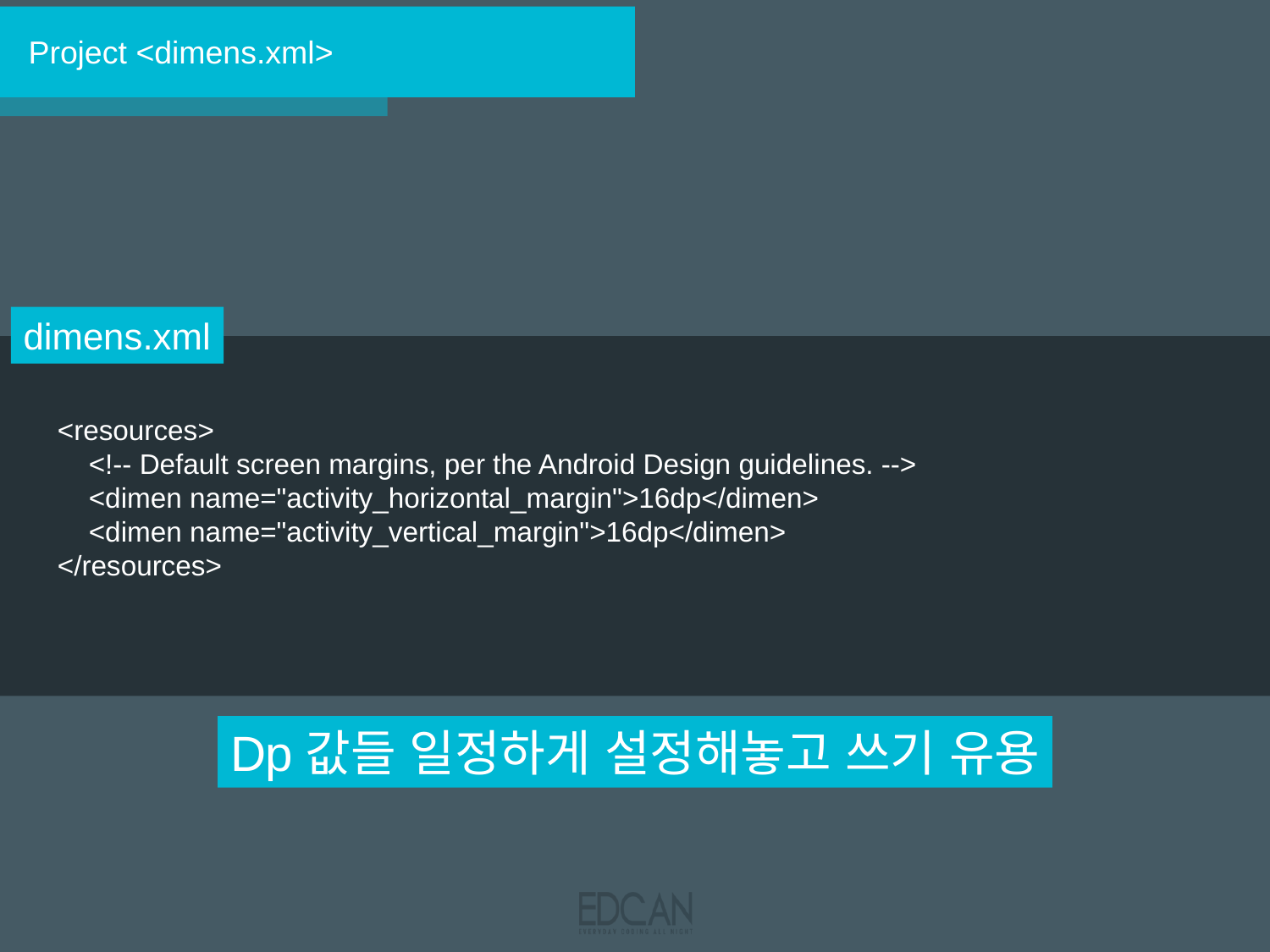

Project <dimens.xml>

dimens.xml

<resources>
    <!-- Default screen margins, per the Android Design guidelines. -->
    <dimen name="activity_horizontal_margin">16dp</dimen>
    <dimen name="activity_vertical_margin">16dp</dimen>
</resources>
Dp값들 일정하게 설정해놓고 쓰기 유용